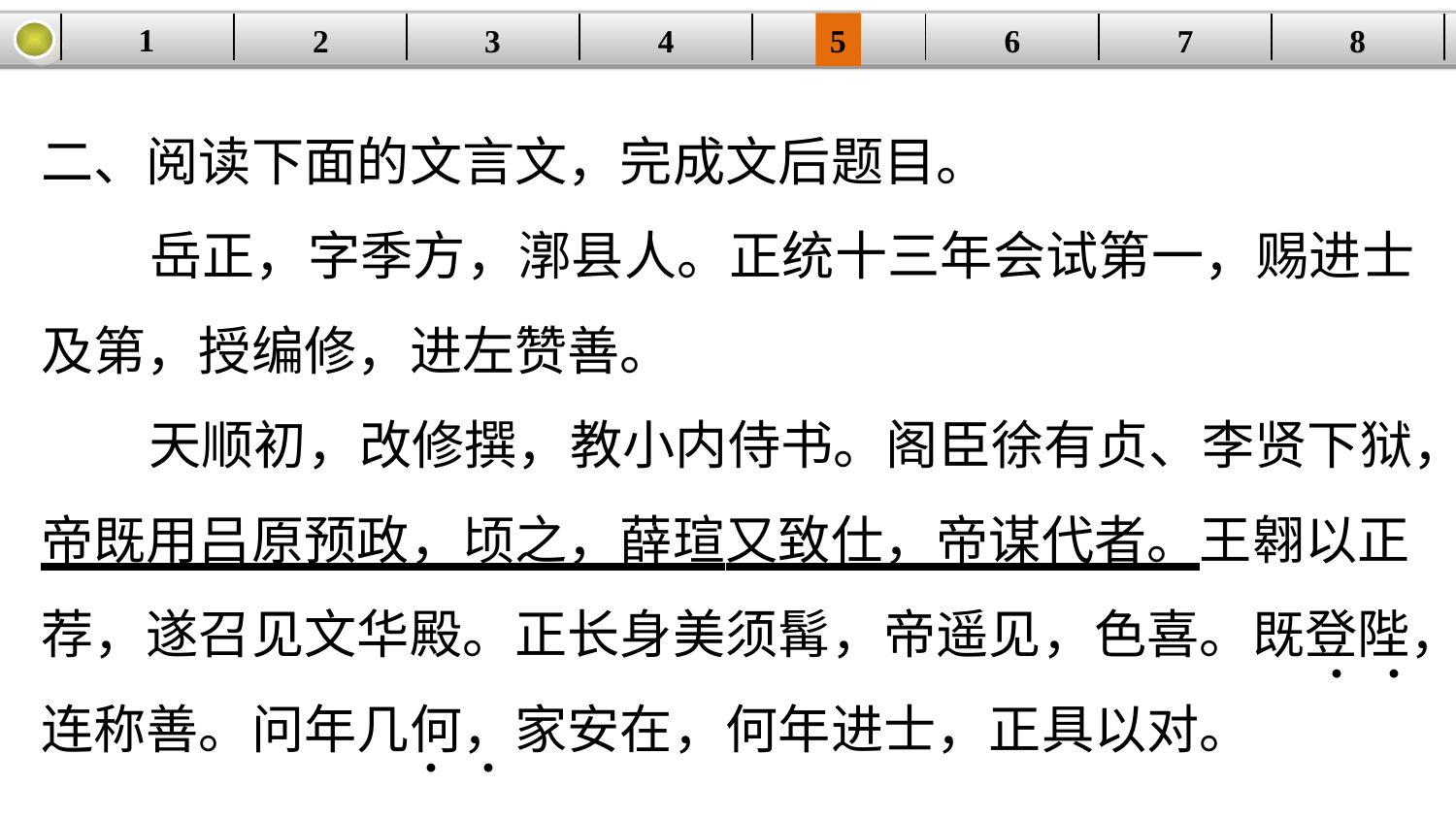

1
3
4
5
6
8
2
|  |  |  |  |  |  |  |  |
| --- | --- | --- | --- | --- | --- | --- | --- |
7

二、阅读下面的文言文，完成文后题目。
        岳正，字季方，漷县人。正统十三年会试第一，赐进士及第，授编修，进左赞善。
        天顺初，改修撰，教小内侍书。阁臣徐有贞、李贤下狱，帝既用吕原预政，顷之，薛瑄又致仕，帝谋代者。王翱以正荐，遂召见文华殿。正长身美须髯，帝遥见，色喜。既登陛，连称善。问年几何，家安在，何年进士，正具以对。
·   ·
·   ·